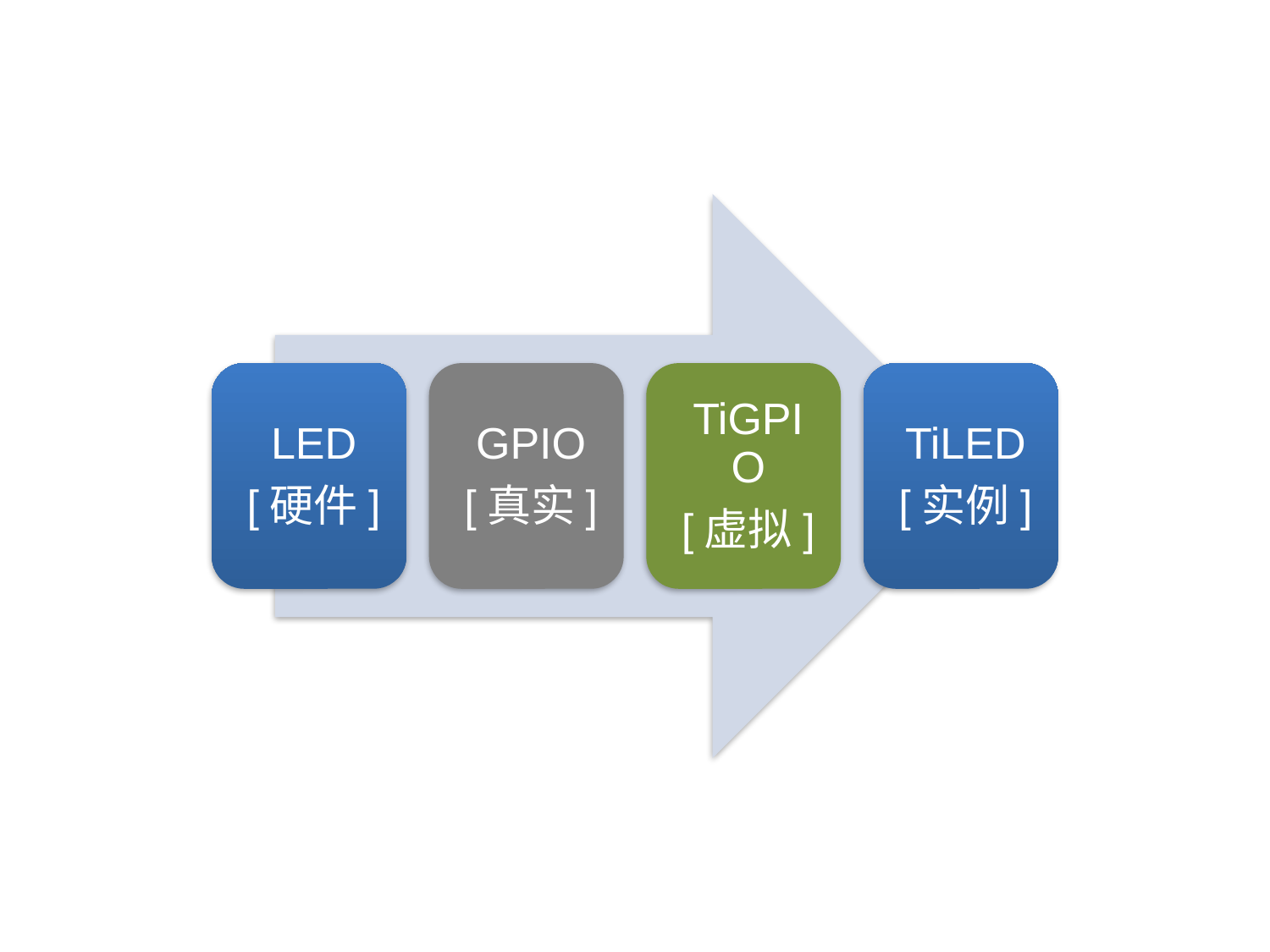

LED
[硬件]
GPIO
[真实]
TiGPIO
[虚拟]
TiLED
[实例]